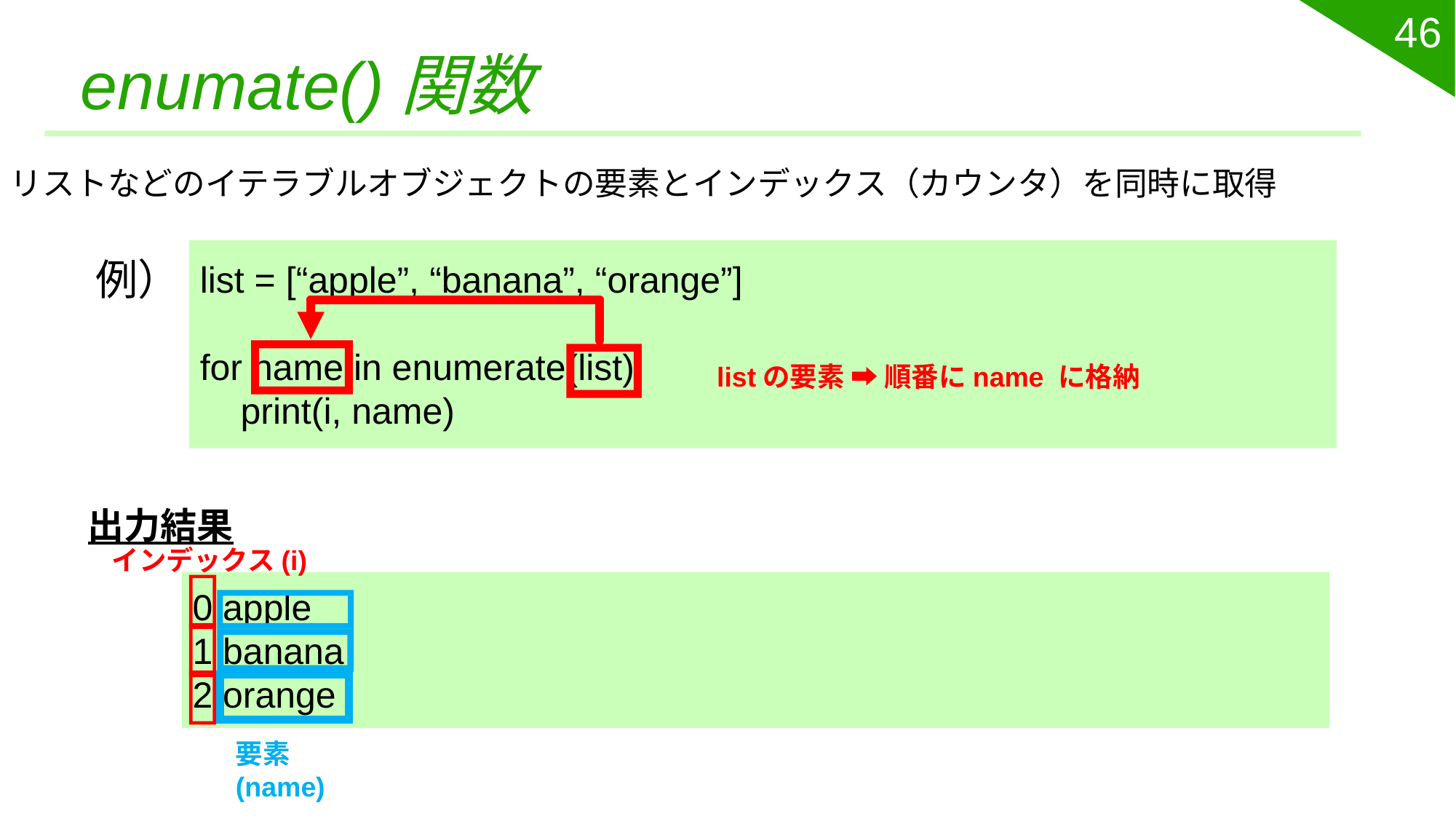

46
# enumate()関数
リストなどのイテラブルオブジェクトの要素とインデックス（カウンタ）を同時に取得
例）
list = [“apple”, “banana”, “orange”]

for name in enumerate(list):
    print(i, name)

listの要素 ➡ 順番にname に格納
出力結果

インデックス(i)
0 apple
1 banana
2 orange

要素(name)